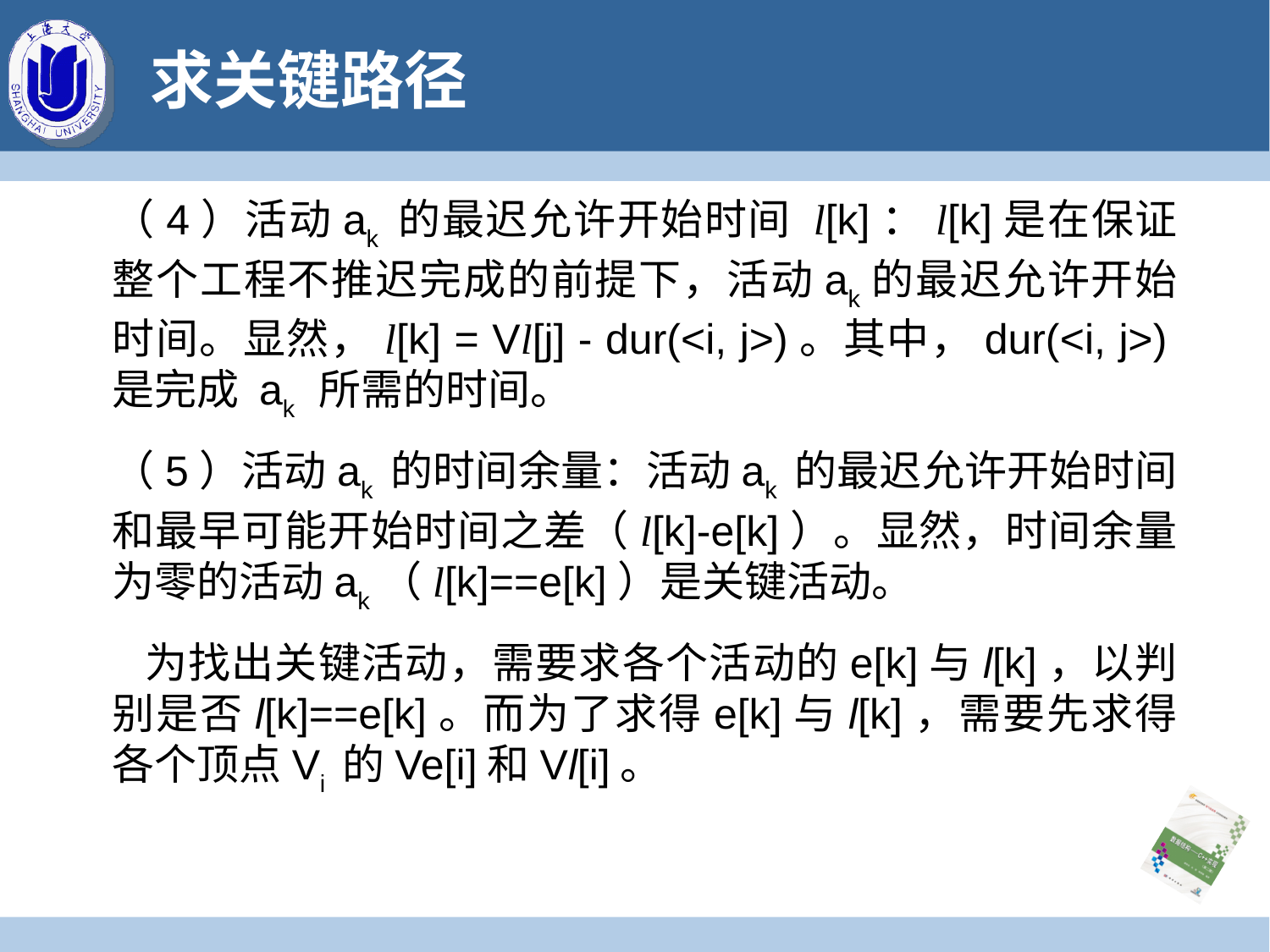

# 求关键路径
（4）活动ak 的最迟允许开始时间 l[k]：l[k]是在保证整个工程不推迟完成的前提下，活动ak的最迟允许开始时间。显然，l[k] = Vl[j] - dur(<i, j>)。其中，dur(<i, j>)是完成 ak  所需的时间。
（5）活动ak 的时间余量：活动ak 的最迟允许开始时间和最早可能开始时间之差（l[k]-e[k]）。显然，时间余量为零的活动ak（l[k]==e[k]）是关键活动。
  为找出关键活动，需要求各个活动的e[k]与l[k]，以判别是否l[k]==e[k]。而为了求得e[k]与l[k]，需要先求得各个顶点Vi 的Ve[i]和Vl[i]。